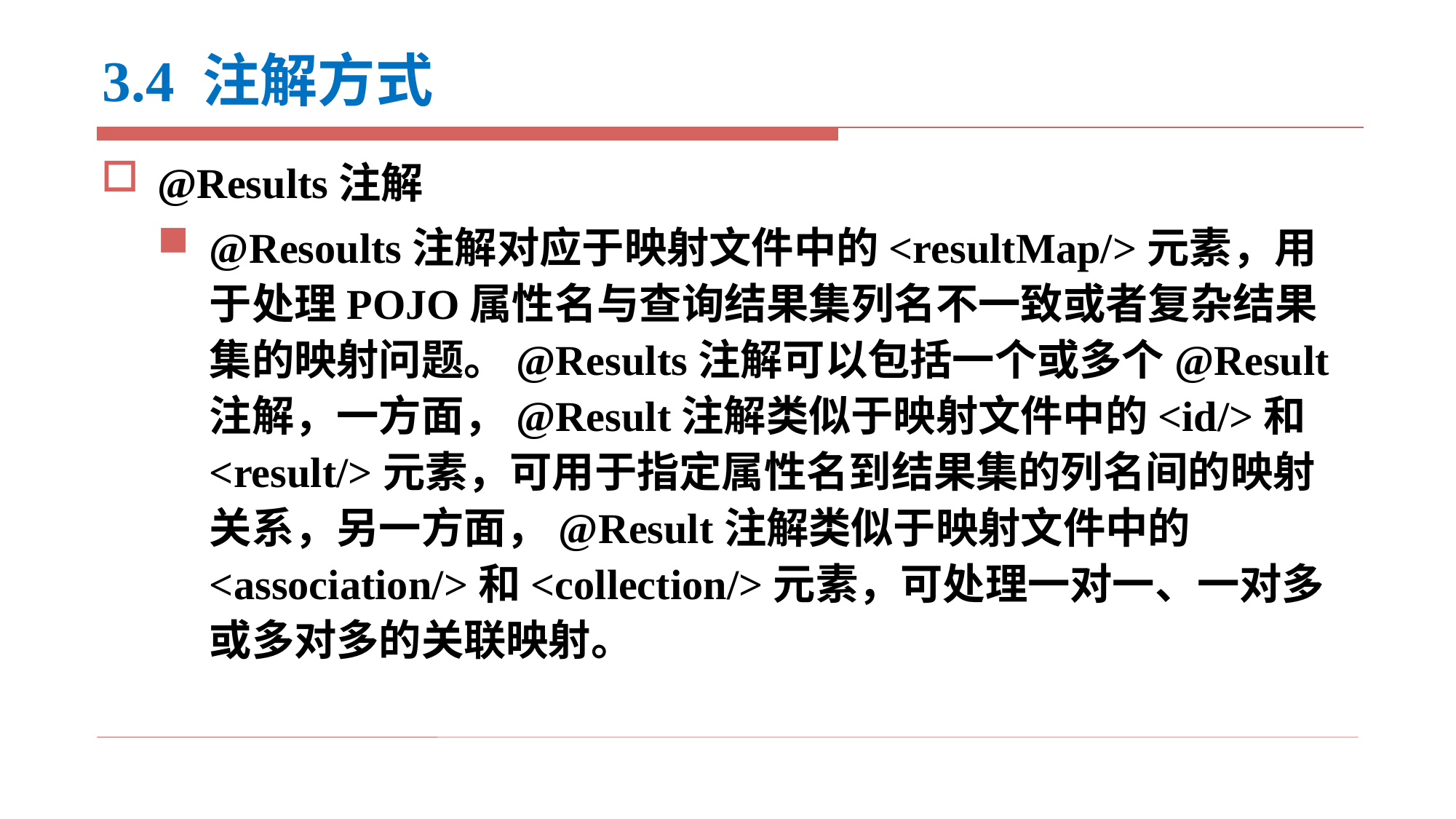

# 3.4 注解方式
@Results注解
@Resoults注解对应于映射文件中的<resultMap/>元素，用于处理POJO属性名与查询结果集列名不一致或者复杂结果集的映射问题。@Results注解可以包括一个或多个@Result注解，一方面，@Result注解类似于映射文件中的<id/>和<result/>元素，可用于指定属性名到结果集的列名间的映射关系，另一方面，@Result注解类似于映射文件中的<association/>和<collection/>元素，可处理一对一、一对多或多对多的关联映射。
56